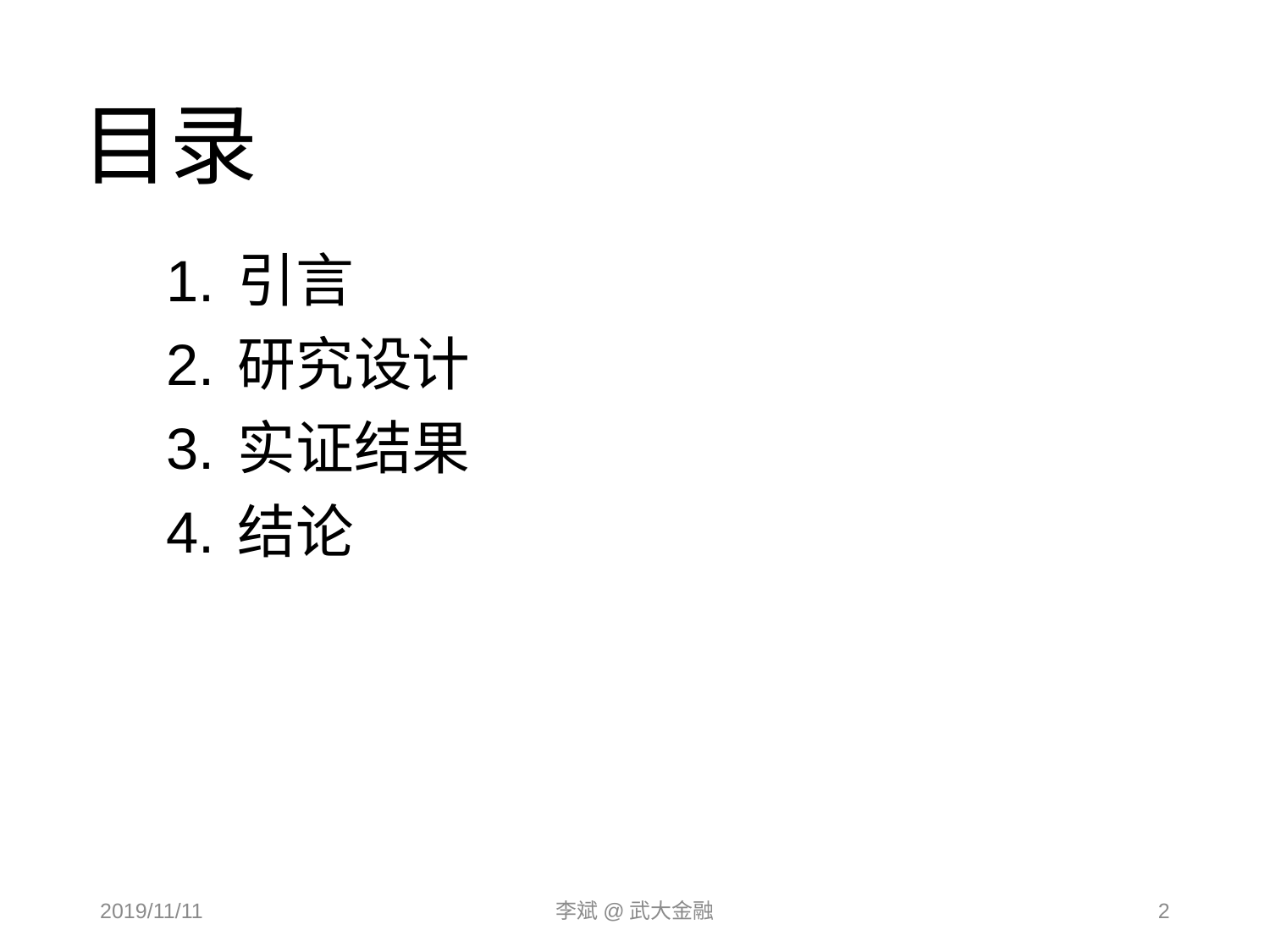

# 目录
引言
研究设计
实证结果
结论

2019/11/11
李斌@武大金融
2